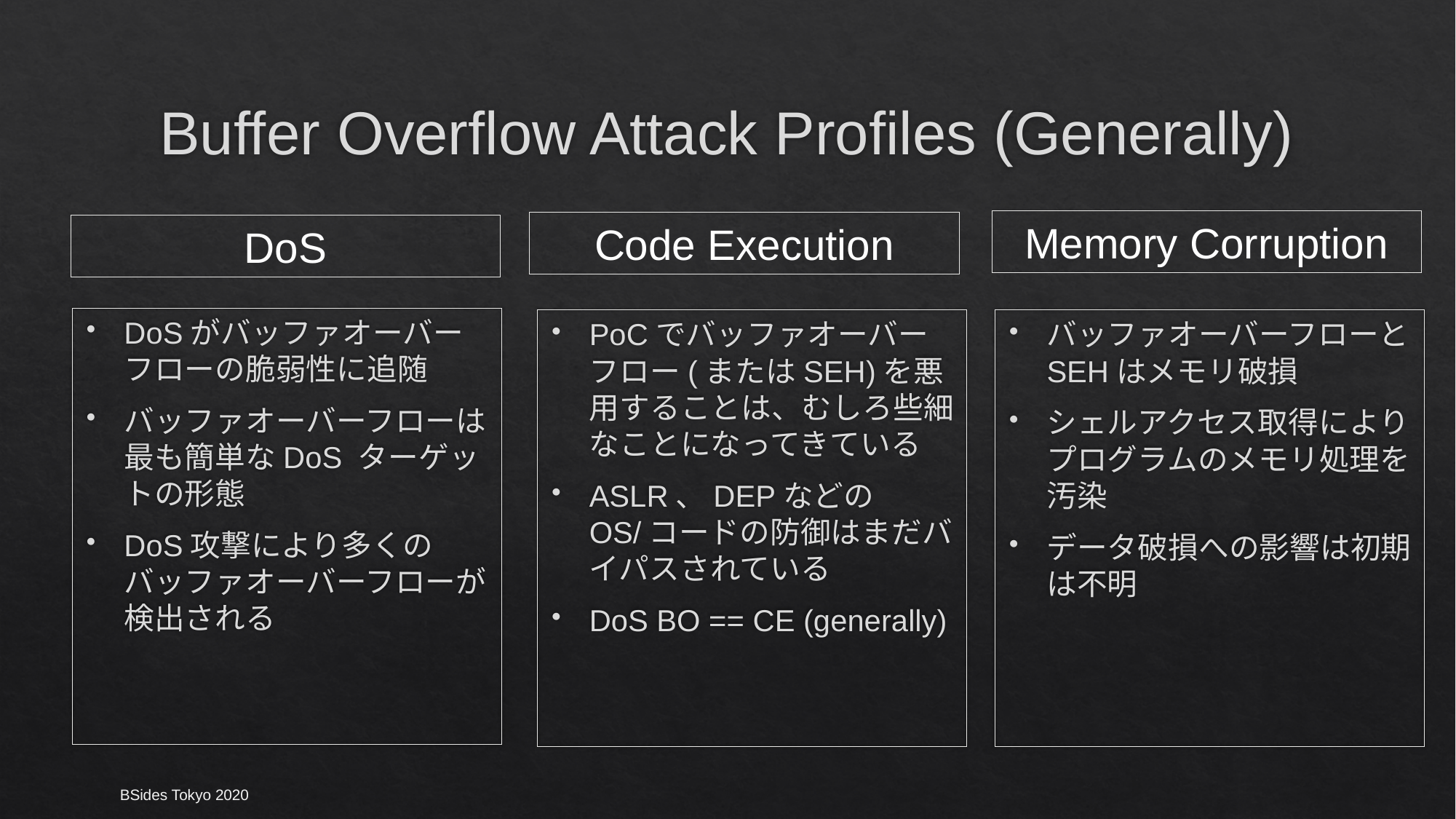

# Buffer Overflow Attack Profiles (Generally)
Memory Corruption
Code Execution
DoS
DoSがバッファオーバーフローの脆弱性に追随
バッファオーバーフローは最も簡単なDoS ターゲットの形態
DoS攻撃により多くのバッファオーバーフローが検出される

PoCでバッファオーバーフロー(またはSEH)を悪用することは、むしろ些細なことになってきている
ASLR、DEPなどのOS/コードの防御はまだバイパスされている
DoS BO == CE (generally)

バッファオーバーフローとSEHはメモリ破損
シェルアクセス取得によりプログラムのメモリ処理を汚染
データ破損への影響は初期は不明

BSides Tokyo 2020